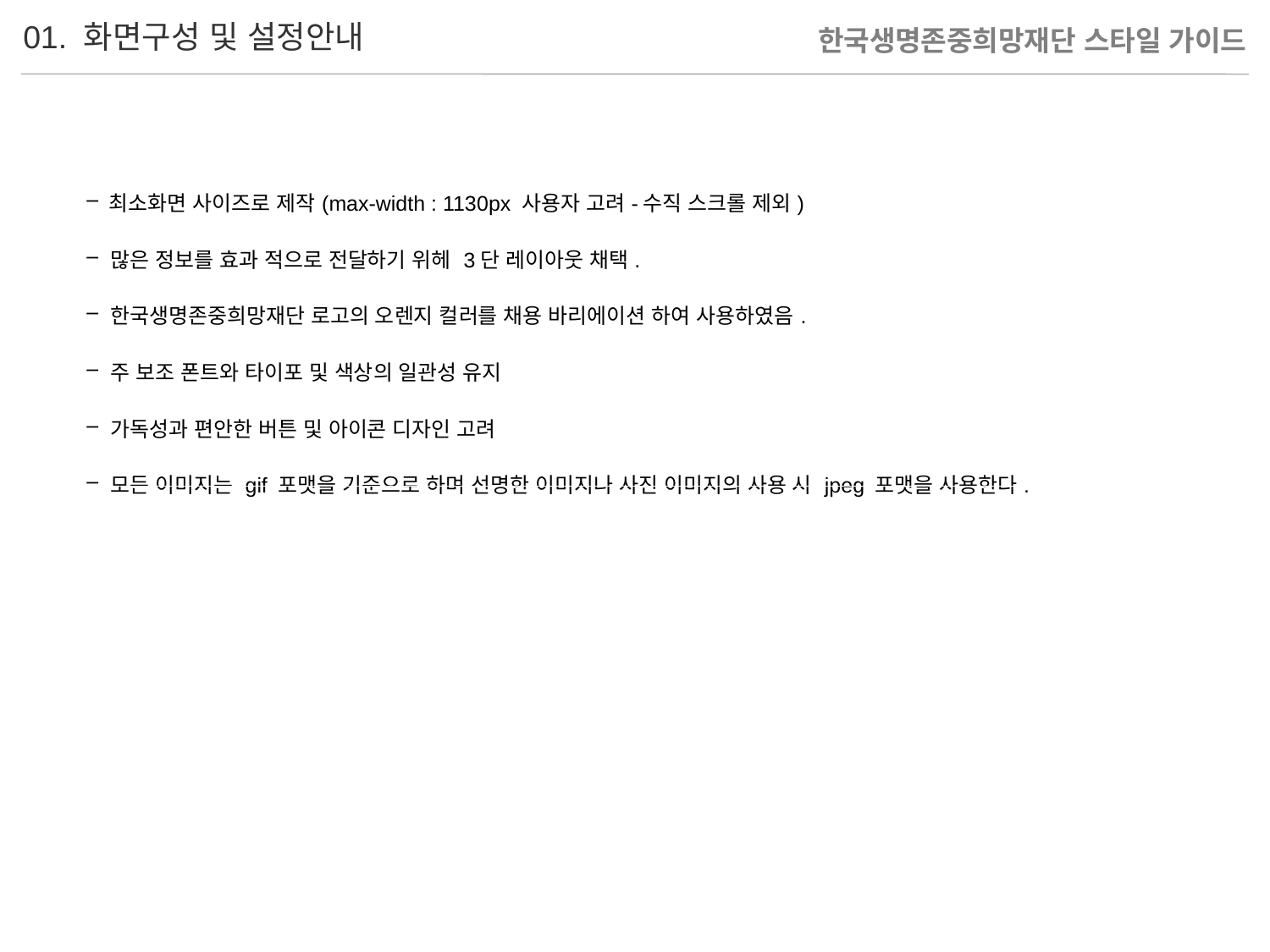

01. 화면구성 및 설정안내
| 최소화면 사이즈로 제작(max-width : 1130px 사용자 고려-수직 스크롤 제외) 많은 정보를 효과 적으로 전달하기 위헤 3단 레이아웃 채택. 한국생명존중희망재단 로고의 오렌지 컬러를 채용 바리에이션 하여 사용하였음. 주 보조 폰트와 타이포 및 색상의 일관성 유지 가독성과 편안한 버튼 및 아이콘 디자인 고려 모든 이미지는 gif 포맷을 기준으로 하며 선명한 이미지나 사진 이미지의 사용 시 jpeg 포맷을 사용한다. |
| --- |